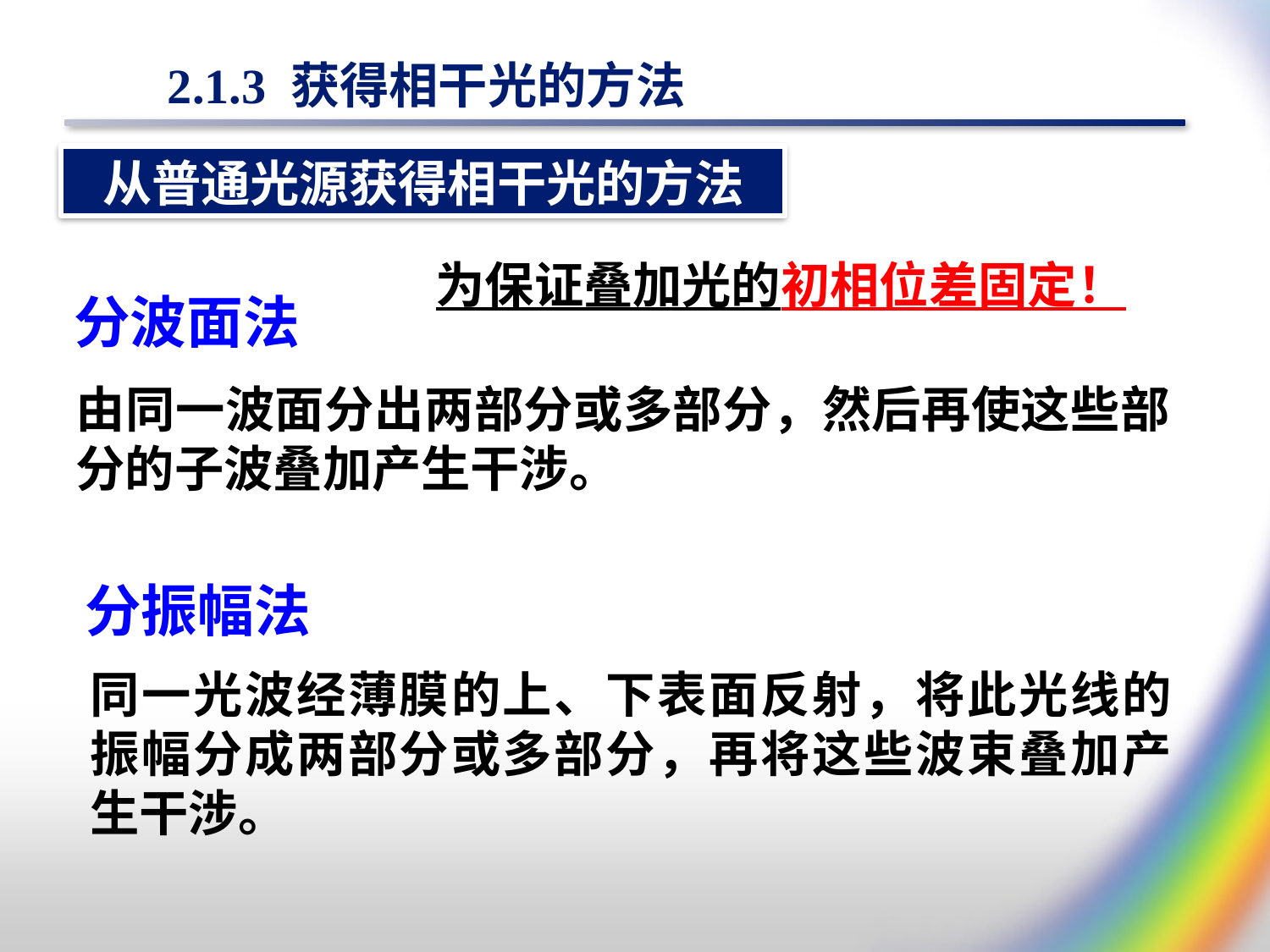

# 2.1.3 获得相干光的方法

从普通光源获得相干光的方法
为保证叠加光的初相位差固定！
分波面法
由同一波面分出两部分或多部分，然后再使这些部分的子波叠加产生干涉。
分振幅法
同一光波经薄膜的上、下表面反射，将此光线的振幅分成两部分或多部分，再将这些波束叠加产生干涉。